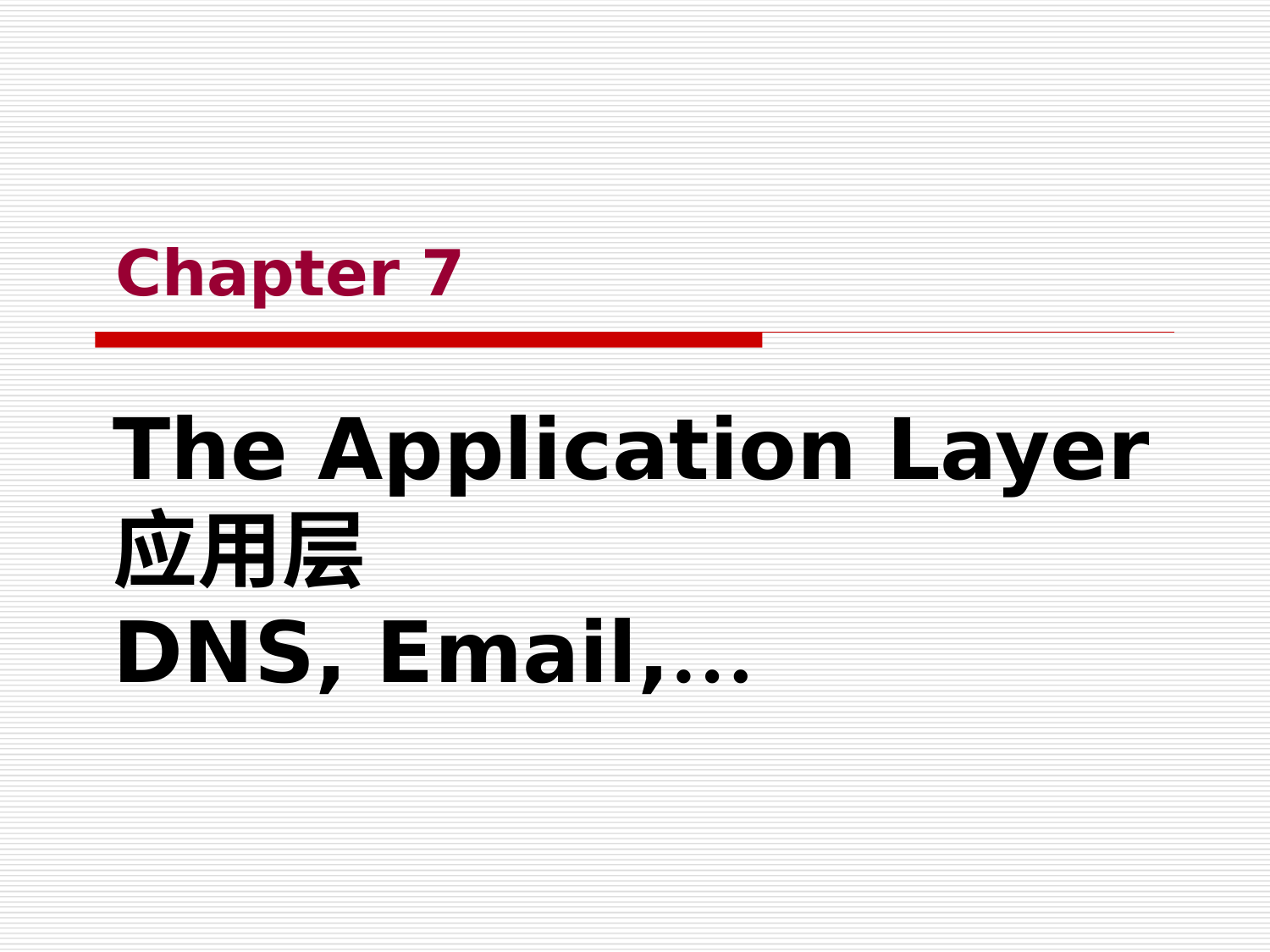

Chapter 7
# The Application Layer 应用层 DNS, Email,…